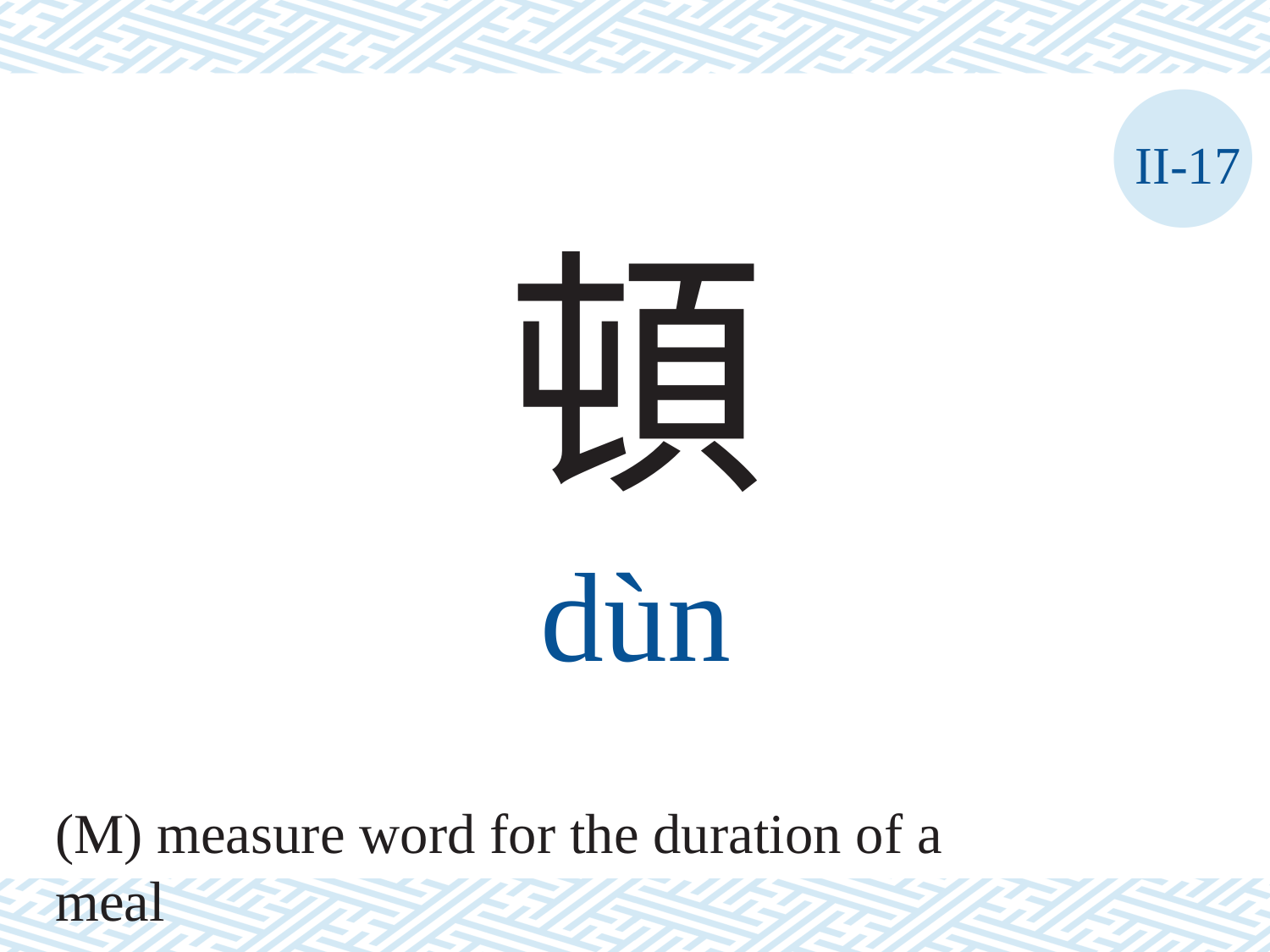

II-17
頓
dùn
(M) measure word for the duration of a meal